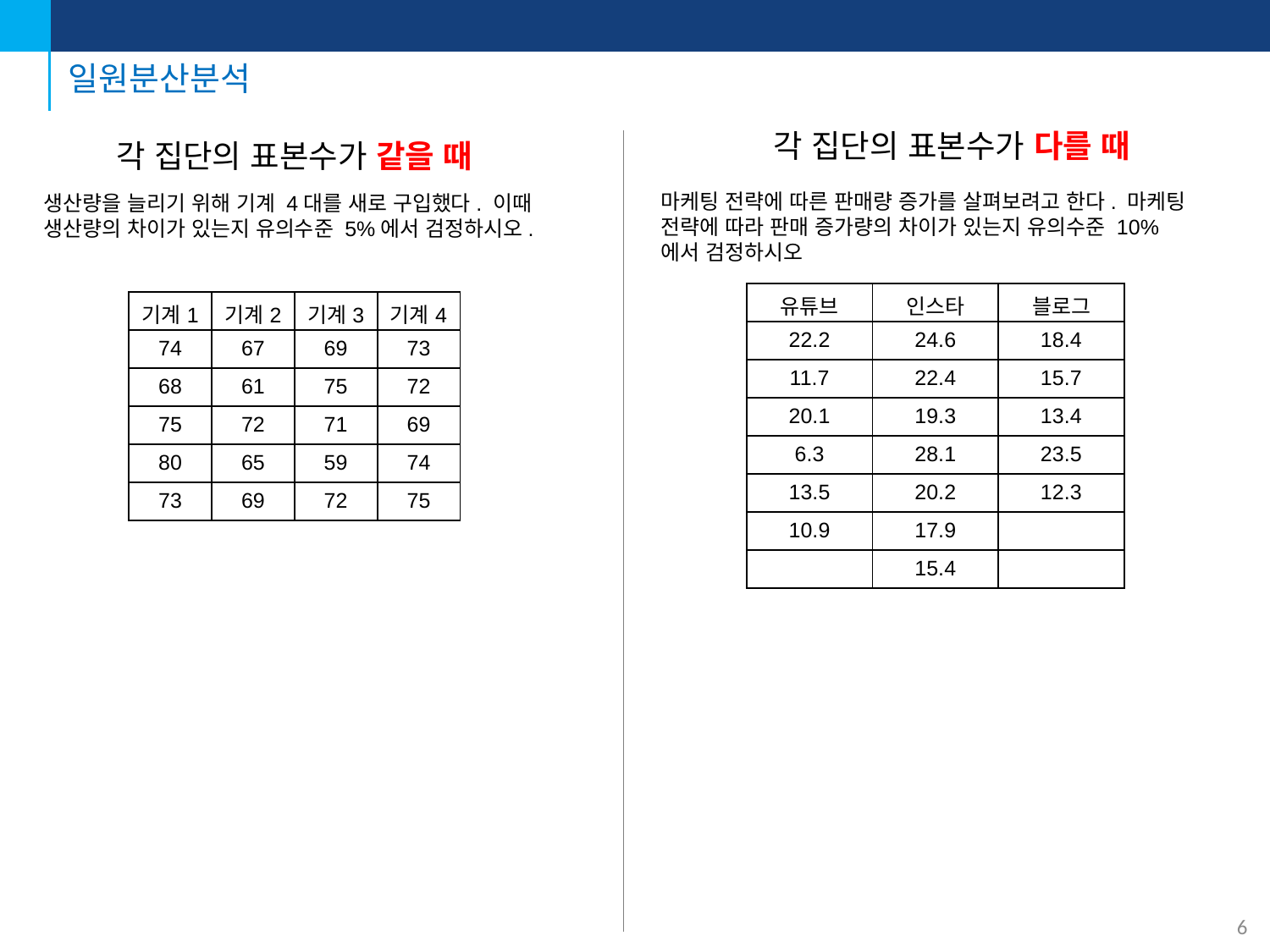

# 일원분산분석
각 집단의 표본수가 다를 때
각 집단의 표본수가 같을 때
마케팅 전략에 따른 판매량 증가를 살펴보려고 한다. 마케팅 전략에 따라 판매 증가량의 차이가 있는지 유의수준 10%에서 검정하시오
생산량을 늘리기 위해 기계 4대를 새로 구입했다. 이때 생산량의 차이가 있는지 유의수준 5%에서 검정하시오.
| 유튜브 | 인스타 | 블로그 |
| --- | --- | --- |
| 22.2 | 24.6 | 18.4 |
| 11.7 | 22.4 | 15.7 |
| 20.1 | 19.3 | 13.4 |
| 6.3 | 28.1 | 23.5 |
| 13.5 | 20.2 | 12.3 |
| 10.9 | 17.9 |  |
|  | 15.4 |  |
| 기계1 | 기계2 | 기계3 | 기계4 |
| --- | --- | --- | --- |
| 74 | 67 | 69 | 73 |
| 68 | 61 | 75 | 72 |
| 75 | 72 | 71 | 69 |
| 80 | 65 | 59 | 74 |
| 73 | 69 | 72 | 75 |
6